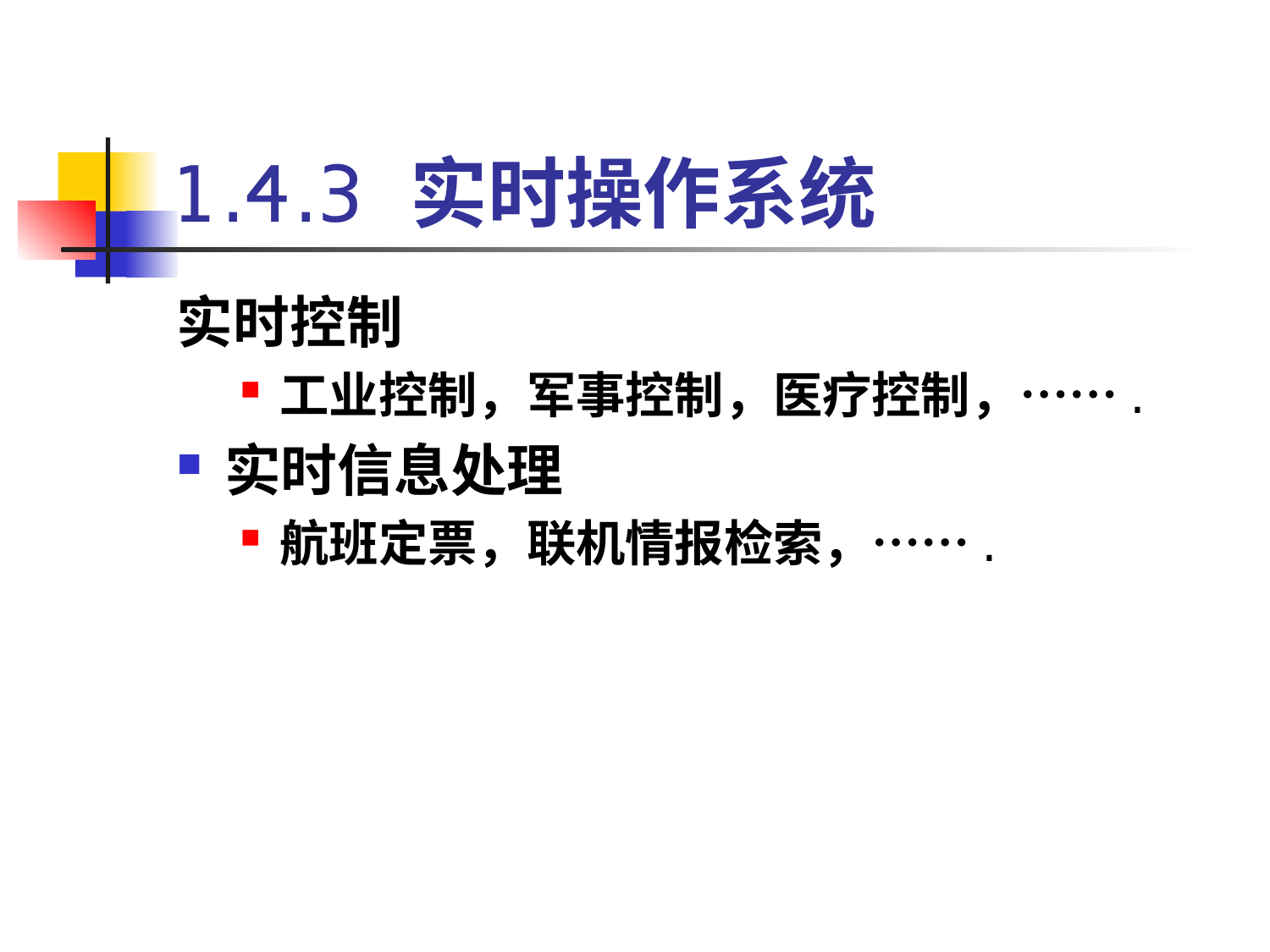

# 1.4.3 实时操作系统
实时控制
工业控制，军事控制，医疗控制，…….
实时信息处理
航班定票，联机情报检索，…….